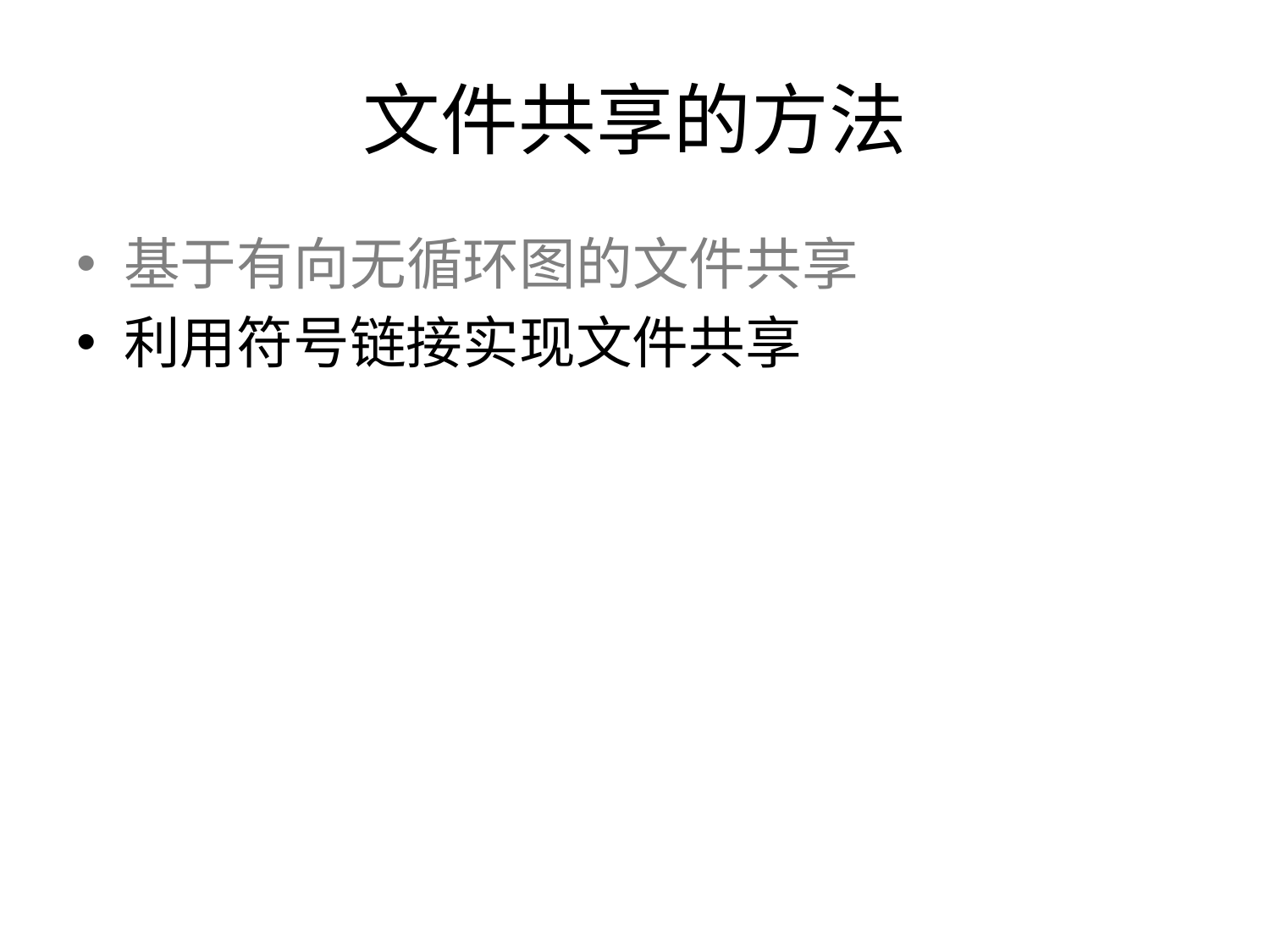

# 文件共享的方法
基于有向无循环图的文件共享
利用符号链接实现文件共享